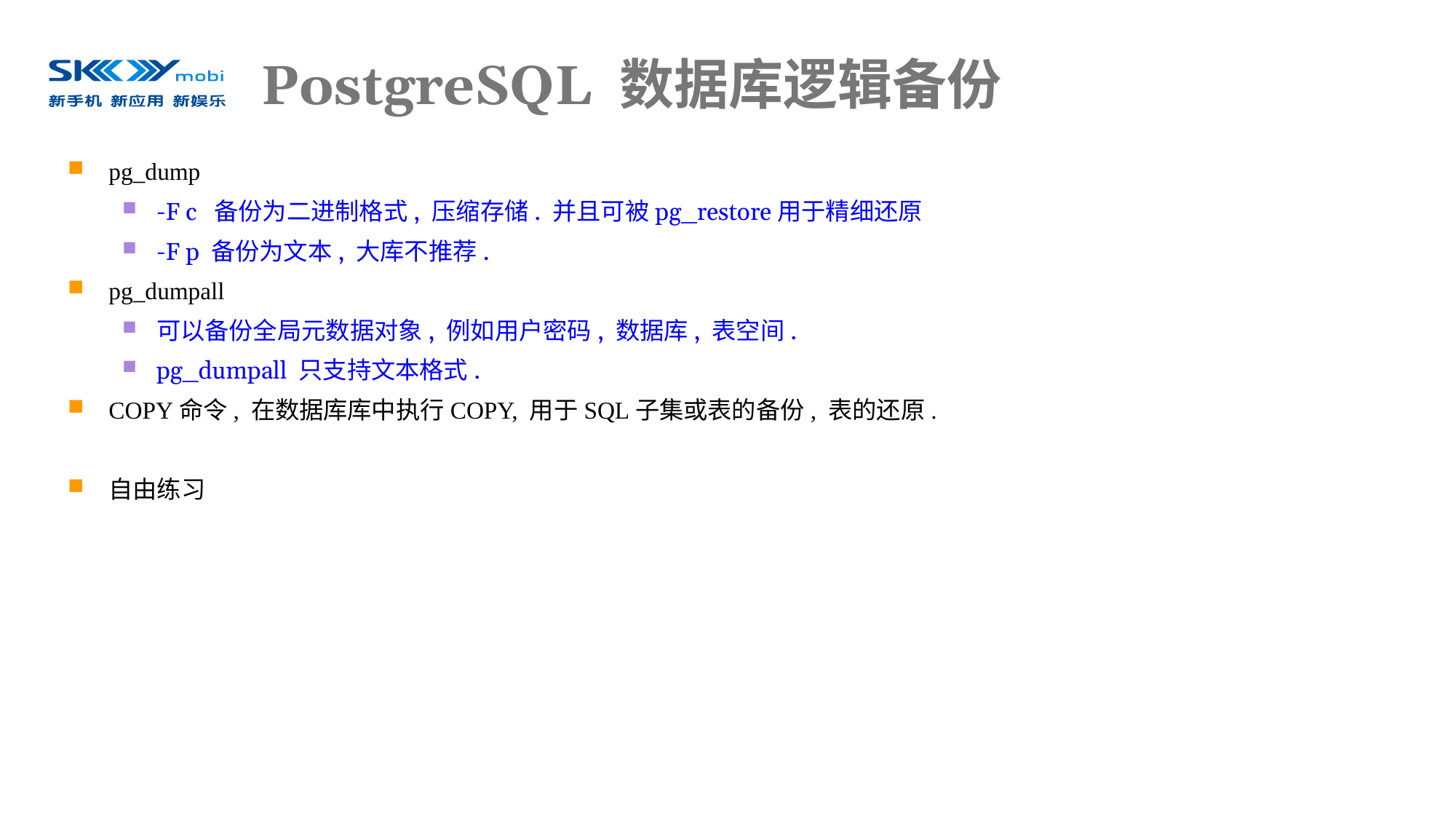

# PostgreSQL 数据库逻辑备份
pg_dump
-F c  备份为二进制格式, 压缩存储. 并且可被pg_restore用于精细还原
-F p 备份为文本, 大库不推荐.
pg_dumpall
可以备份全局元数据对象, 例如用户密码, 数据库, 表空间.
pg_dumpall 只支持文本格式.
COPY命令, 在数据库库中执行COPY, 用于SQL子集或表的备份, 表的还原.

自由练习